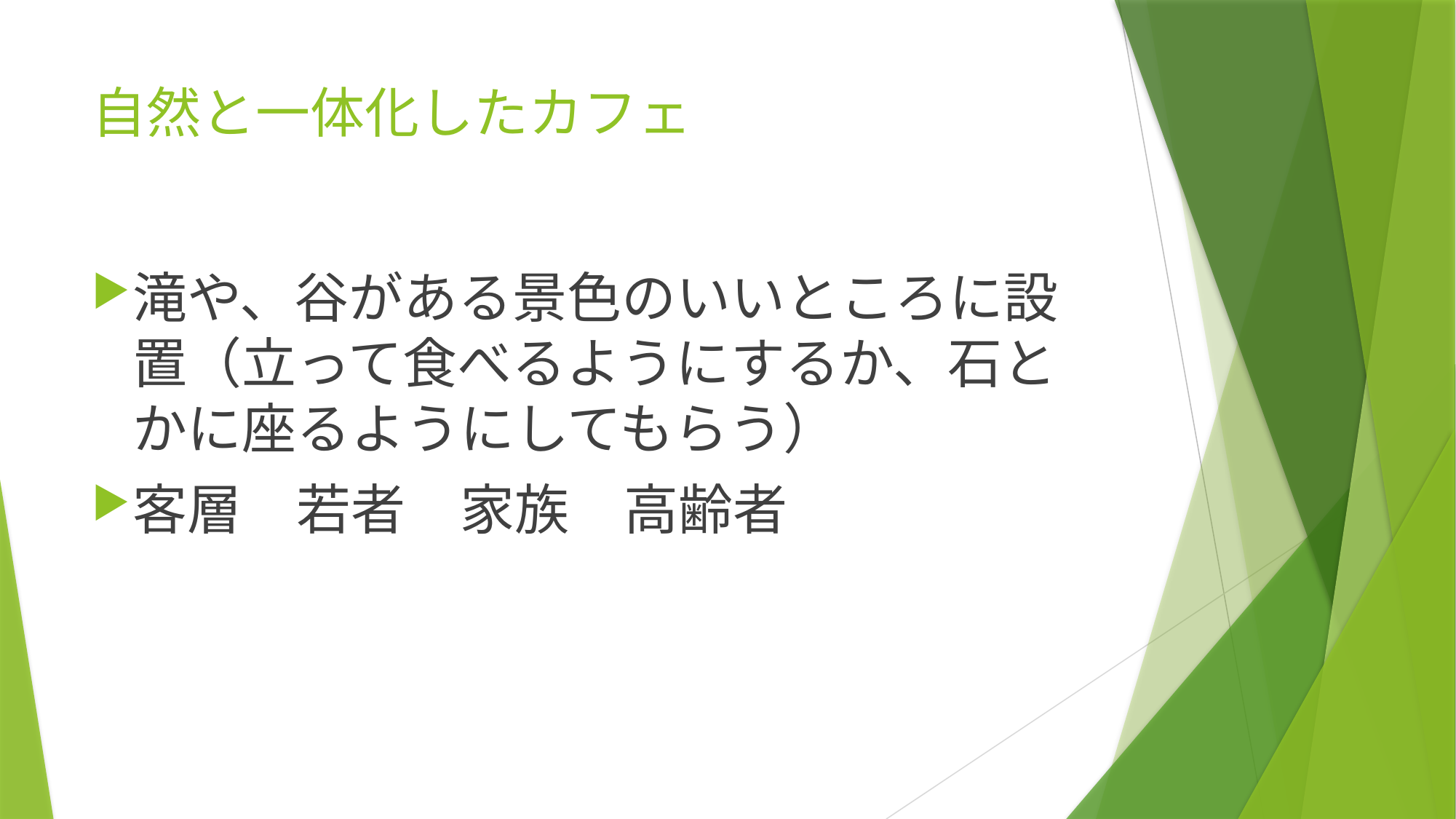

# 自然と一体化したカフェ
滝や、谷がある景色のいいところに設置（立って食べるようにするか、石とかに座るようにしてもらう）
客層　若者　家族　高齢者